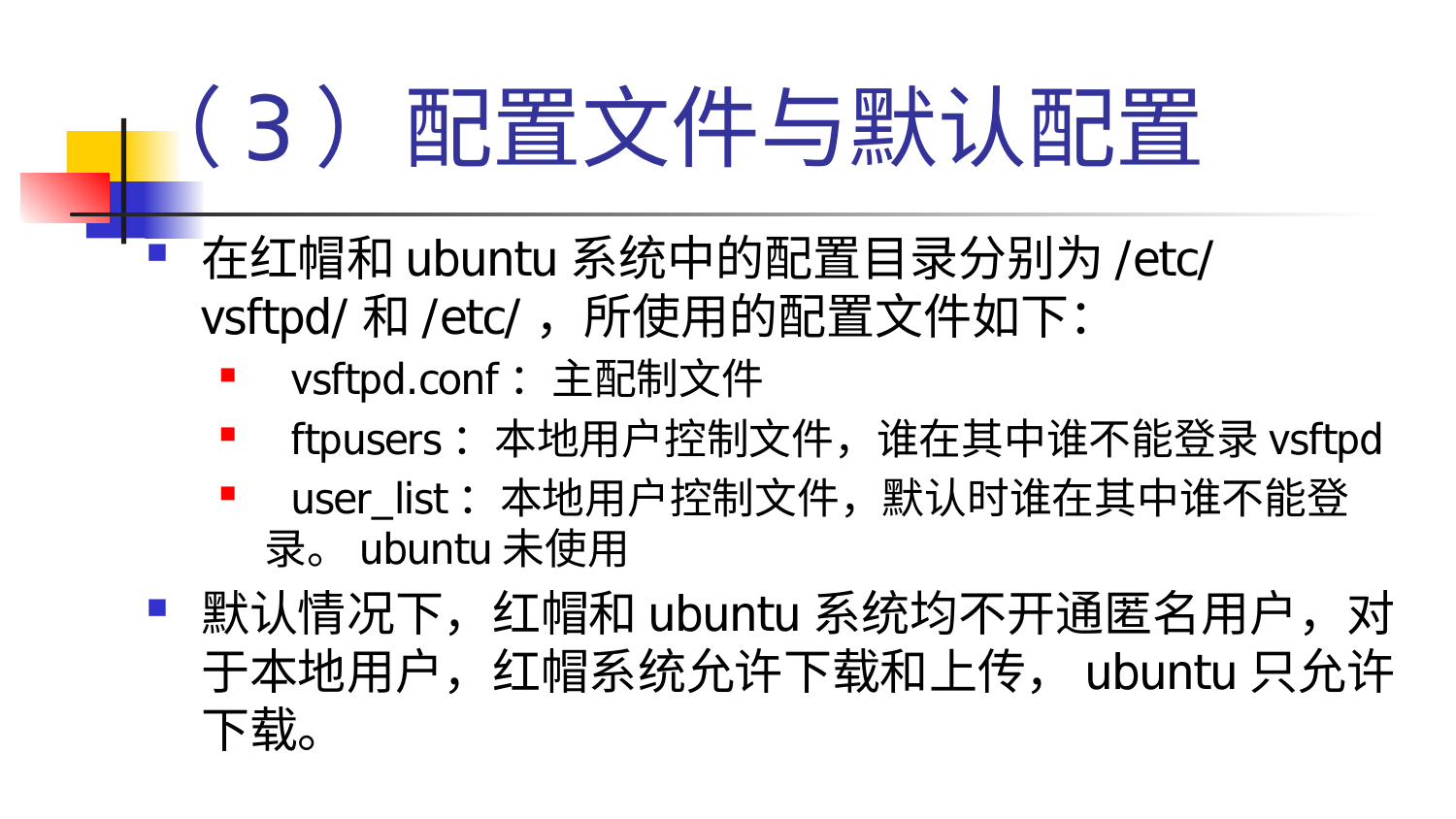

# （3）配置文件与默认配置
在红帽和ubuntu系统中的配置目录分别为/etc/vsftpd/和/etc/，所使用的配置文件如下：
  vsftpd.conf：主配制文件
  ftpusers：本地用户控制文件，谁在其中谁不能登录vsftpd
  user_list：本地用户控制文件，默认时谁在其中谁不能登录。ubuntu未使用
默认情况下，红帽和ubuntu系统均不开通匿名用户，对于本地用户，红帽系统允许下载和上传，ubuntu只允许下载。